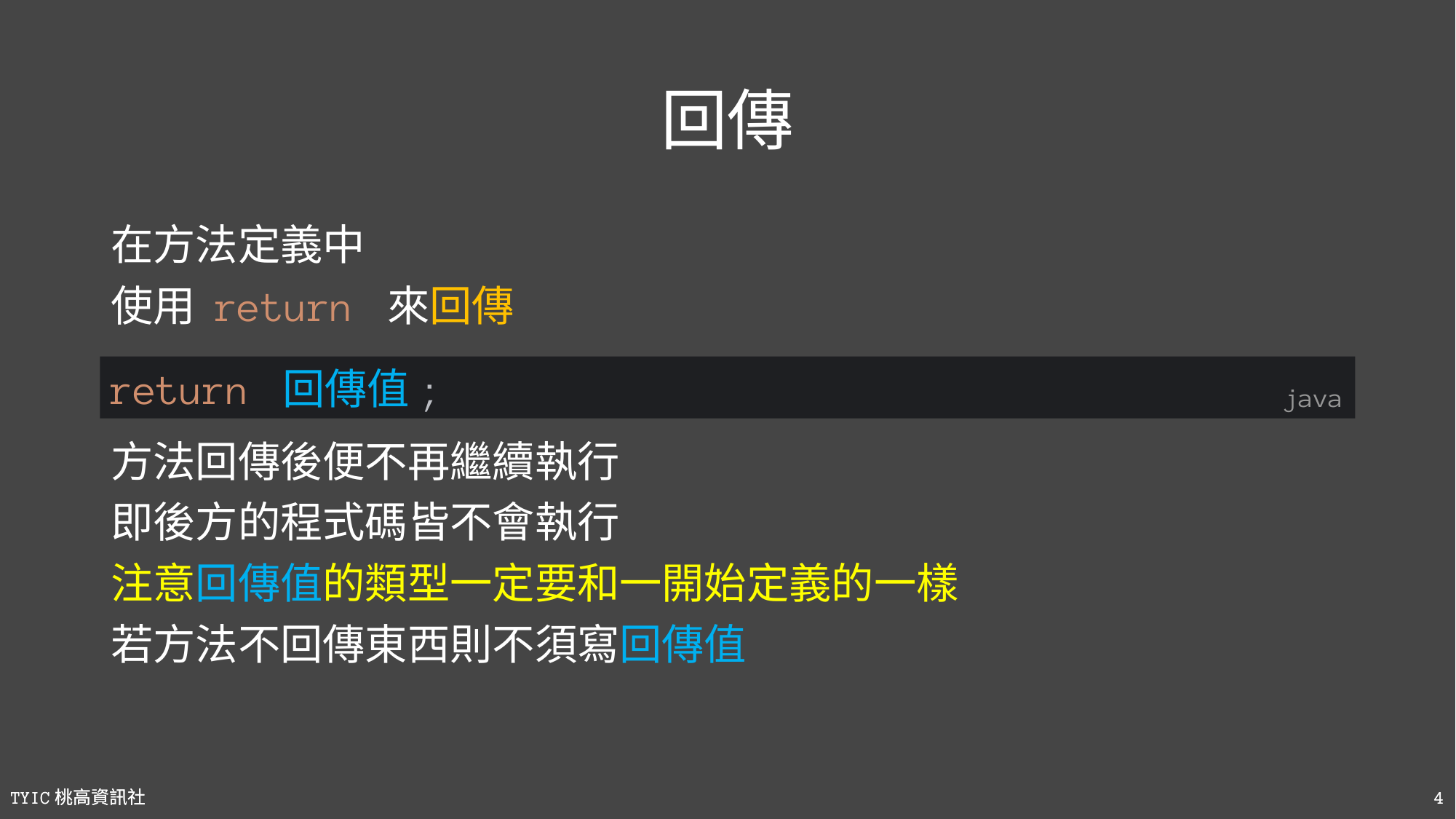

# 回傳
在方法定義中
使用 return 來回傳
return 回傳值;
java
方法回傳後便不再繼續執行
即後方的程式碼皆不會執行
注意回傳值的類型一定要和一開始定義的一樣
若方法不回傳東西則不須寫回傳值